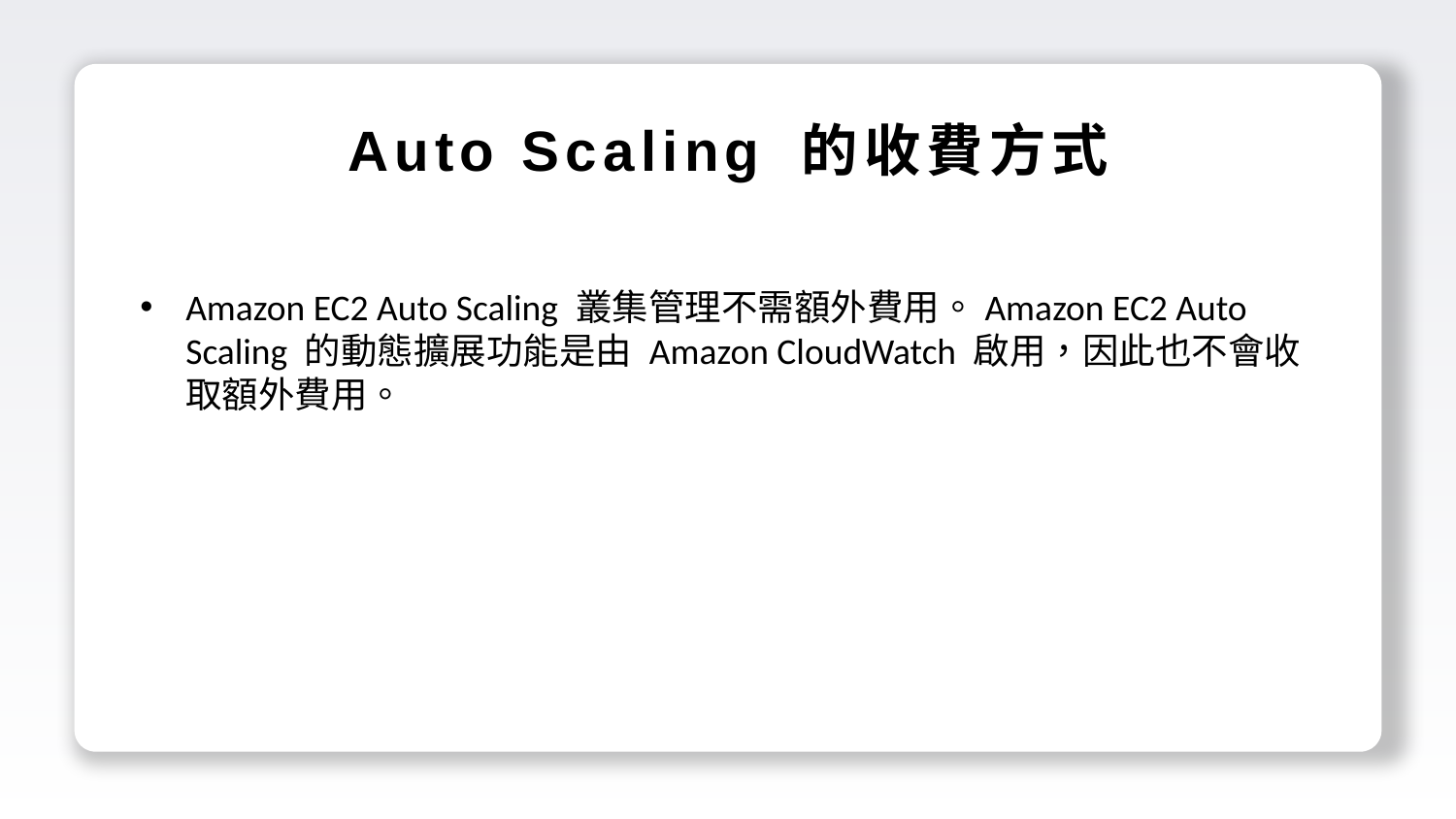

Auto Scaling 的收費方式

Amazon EC2 Auto Scaling 叢集管理不需額外費用。Amazon EC2 Auto Scaling 的動態擴展功能是由 Amazon CloudWatch 啟用，因此也不會收取額外費用。